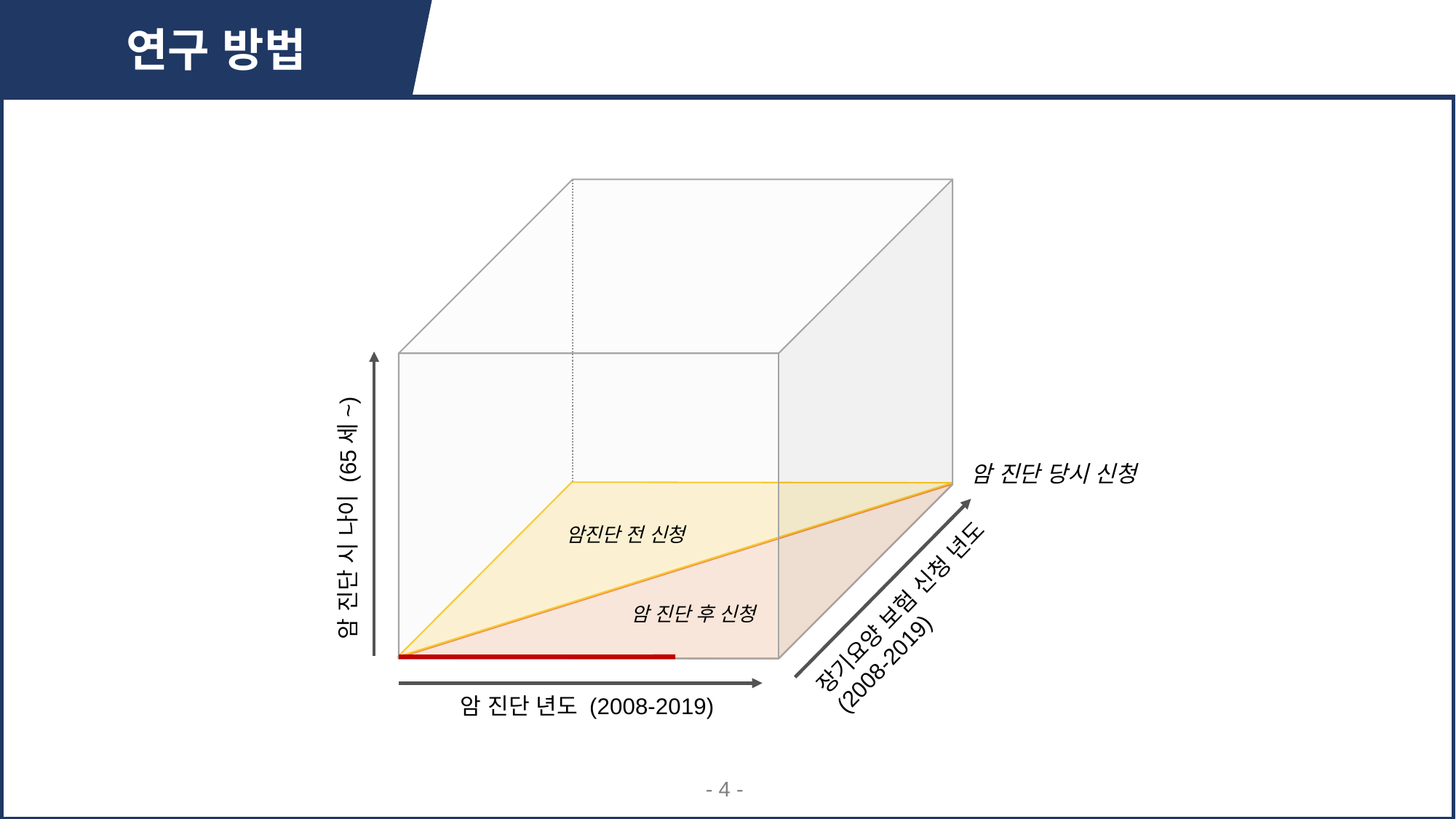

연구 방법

암 진단 당시 신청

암 진단 시 나이 (65세~)
암진단 전 신청
장기요양 보험 신청 년도
(2008-2019)
암 진단 후 신청
암 진단 년도 (2008-2019)
- 4 -